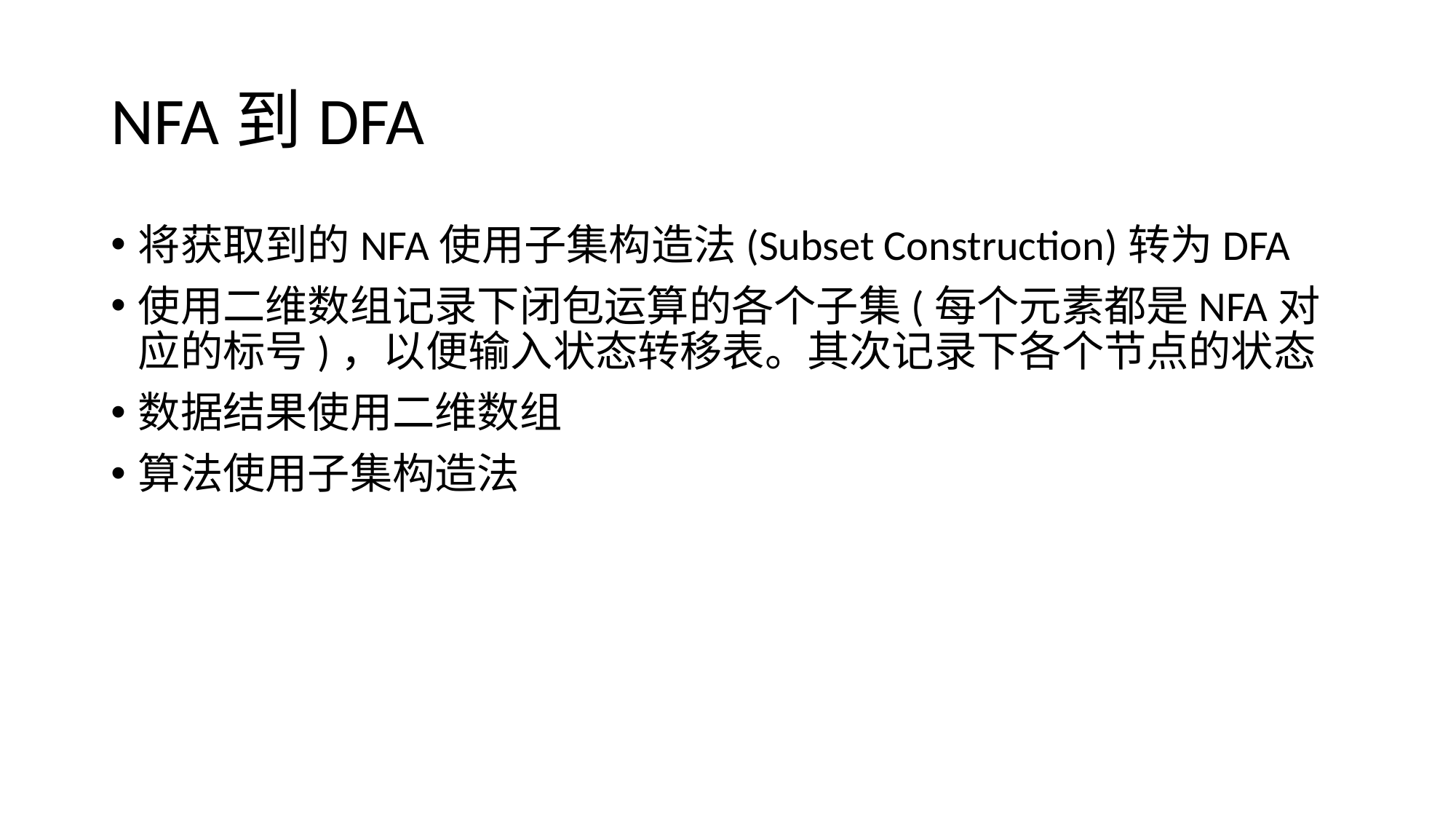

# NFA到DFA
将获取到的NFA使用子集构造法(Subset Construction)转为DFA
使用二维数组记录下闭包运算的各个子集(每个元素都是NFA对应的标号)，以便输入状态转移表。其次记录下各个节点的状态
数据结果使用二维数组
算法使用子集构造法